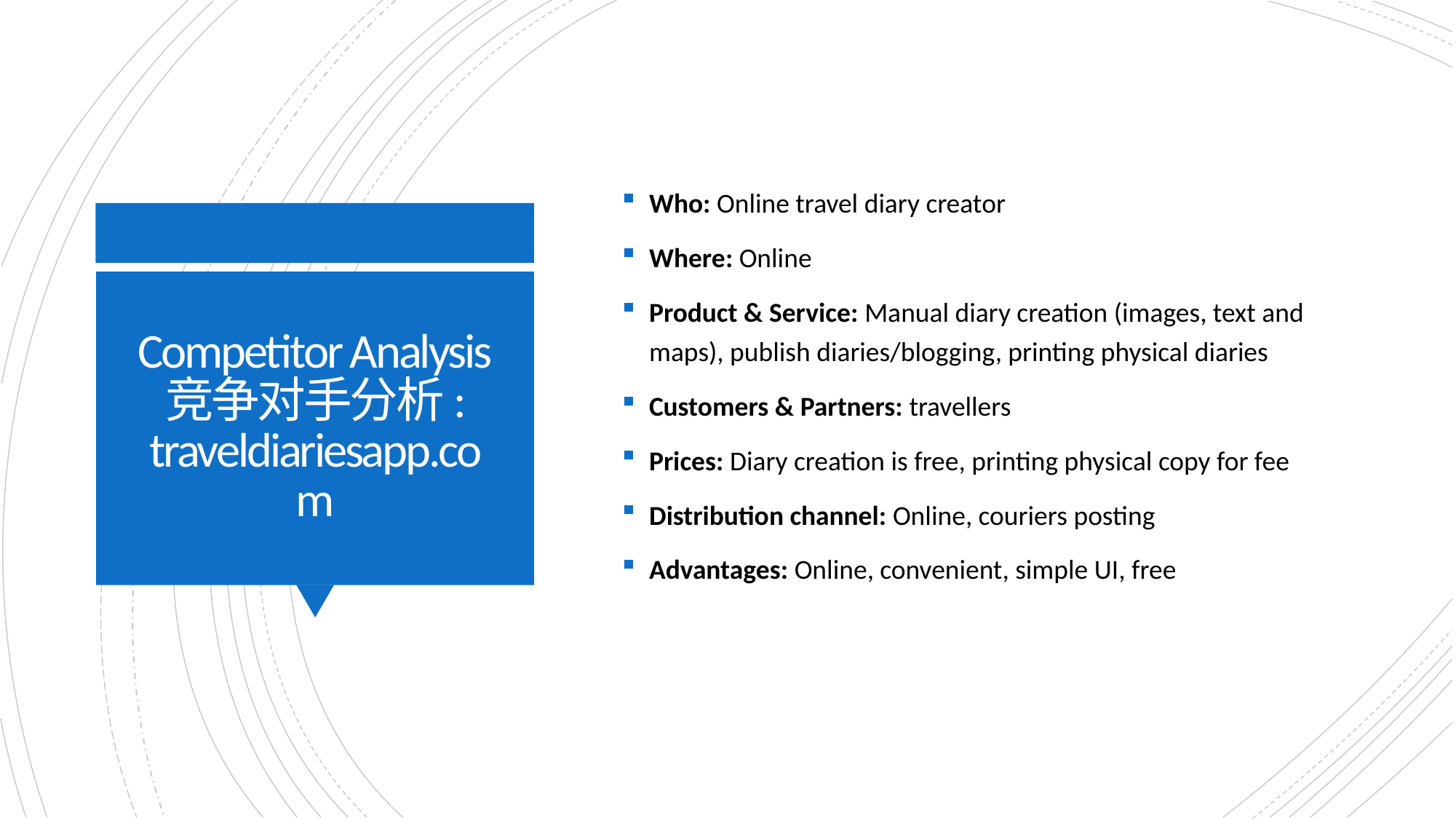

Who: Online travel diary creator
Where: Online
Product & Service: Manual diary creation (images, text and maps), publish diaries/blogging, printing physical diaries
Customers & Partners: travellers
Prices: Diary creation is free, printing physical copy for fee
Distribution channel: Online, couriers posting
Advantages: Online, convenient, simple UI, free

# Competitor Analysis 竞争对手分析: traveldiariesapp.com